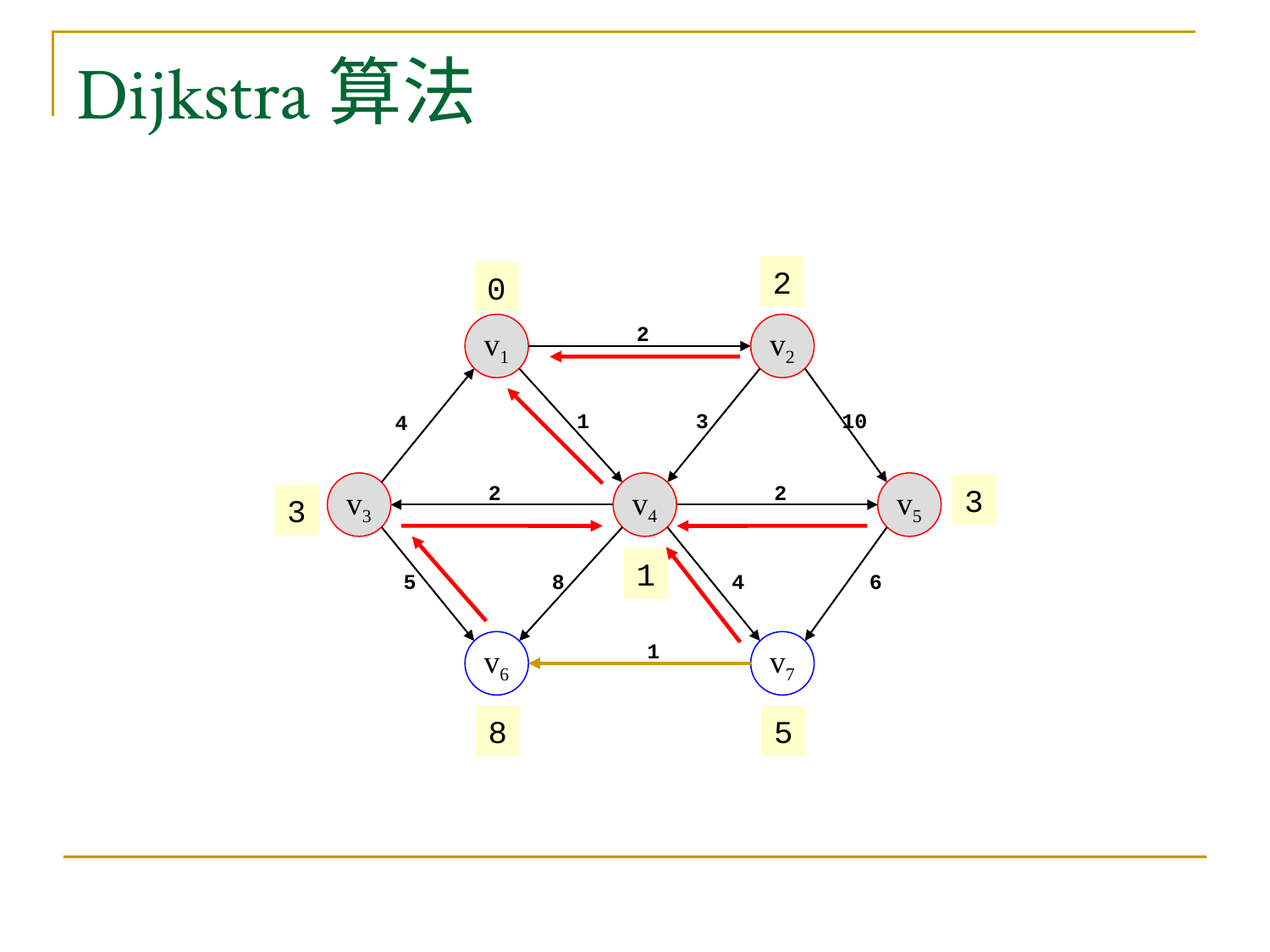

# Dijkstra算法
2
0
v1
2
v2

1
3
10
4
v3
2
v4
2
v5
3
3

1
5
8
4
6
v6
1
v7
8
5